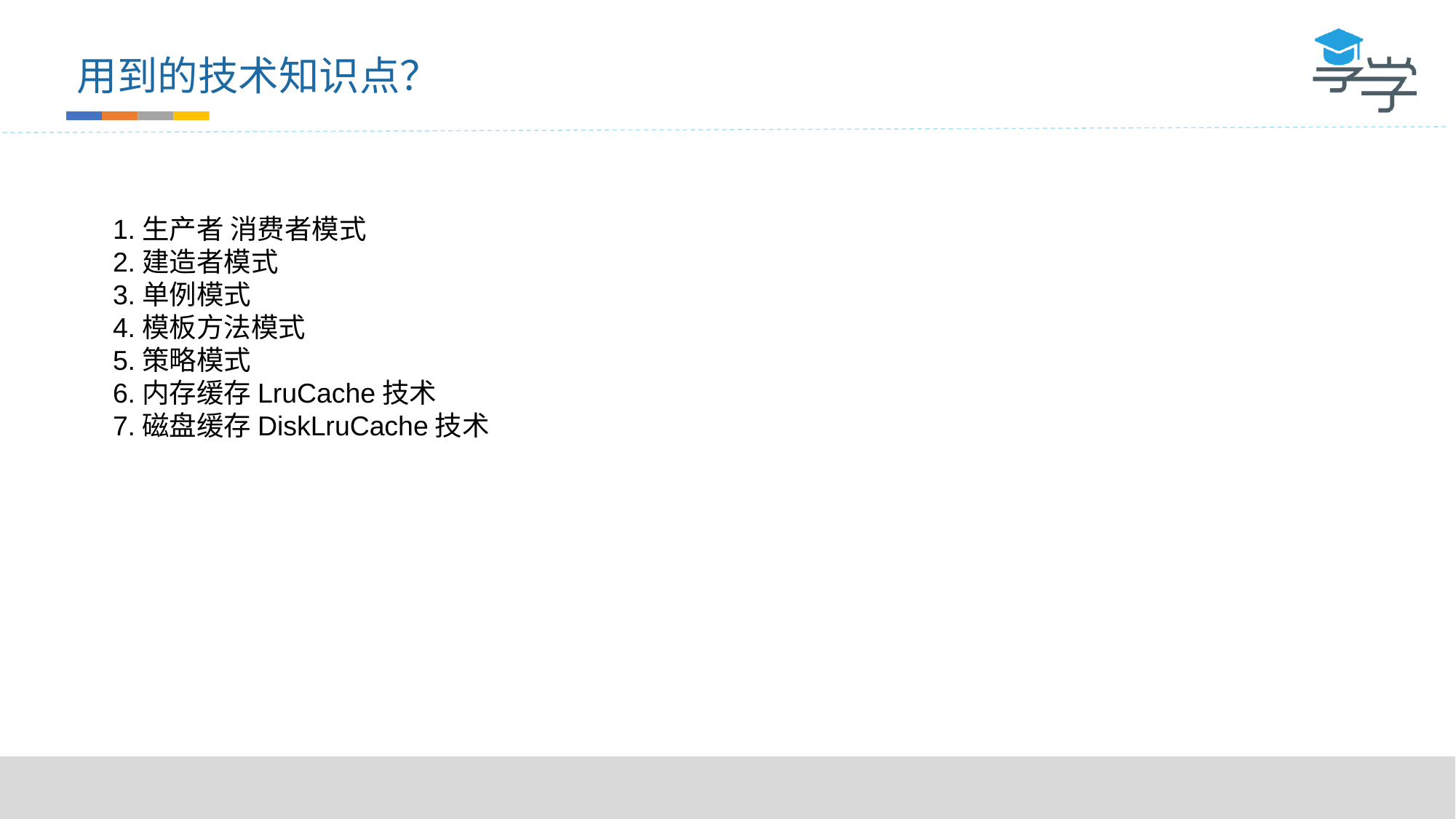

用到的技术知识点？

1.生产者 消费者模式
2.建造者模式
3.单例模式
4.模板方法模式
5.策略模式
6.内存缓存LruCache技术
7.磁盘缓存DiskLruCache技术